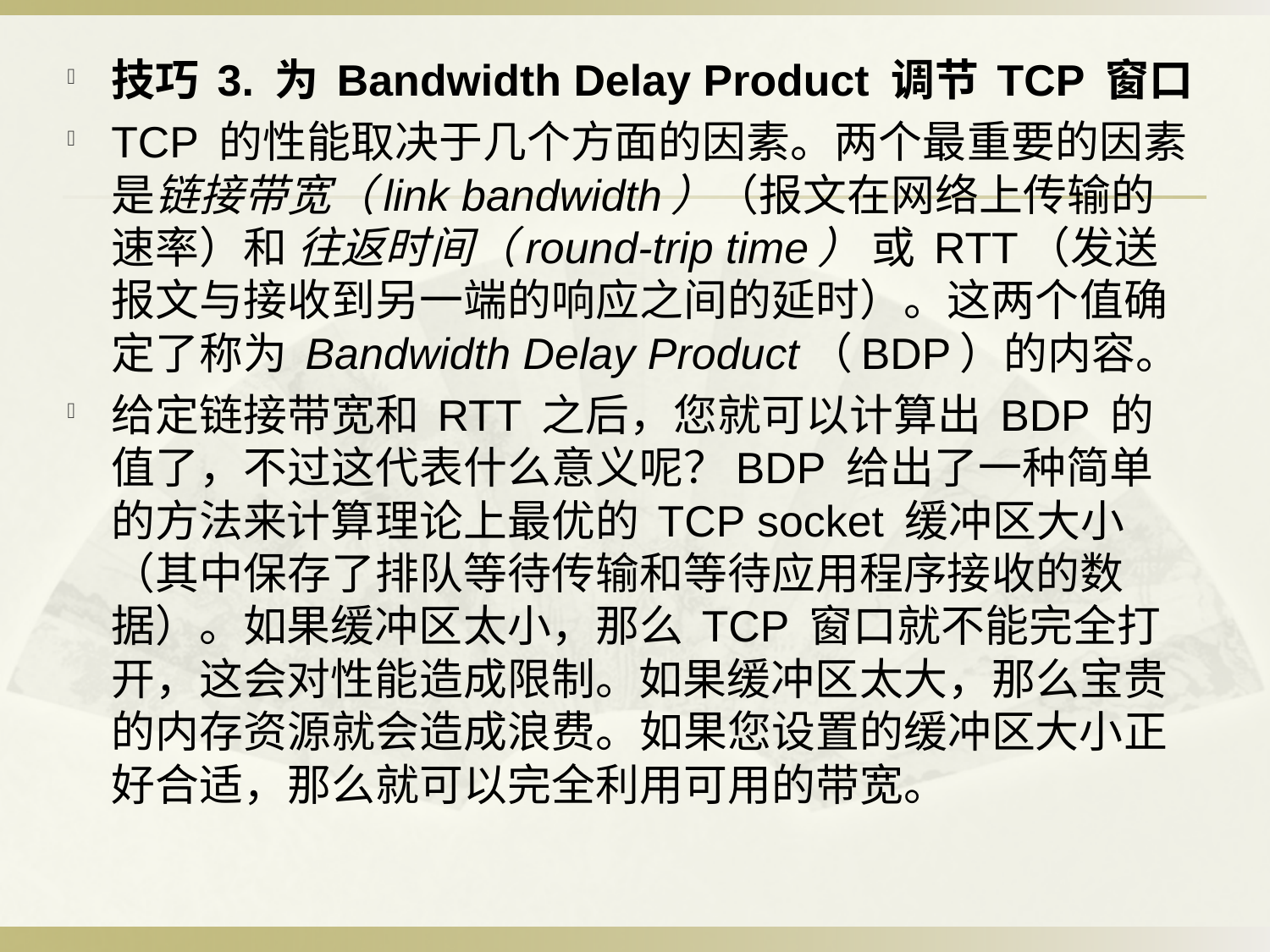

技巧 3. 为 Bandwidth Delay Product 调节 TCP 窗口
TCP 的性能取决于几个方面的因素。两个最重要的因素是链接带宽（link bandwidth）（报文在网络上传输的速率）和 往返时间（round-trip time） 或 RTT（发送报文与接收到另一端的响应之间的延时）。这两个值确定了称为 Bandwidth Delay Product（BDP）的内容。
给定链接带宽和 RTT 之后，您就可以计算出 BDP 的值了，不过这代表什么意义呢？BDP 给出了一种简单的方法来计算理论上最优的 TCP socket 缓冲区大小（其中保存了排队等待传输和等待应用程序接收的数据）。如果缓冲区太小，那么 TCP 窗口就不能完全打开，这会对性能造成限制。如果缓冲区太大，那么宝贵的内存资源就会造成浪费。如果您设置的缓冲区大小正好合适，那么就可以完全利用可用的带宽。